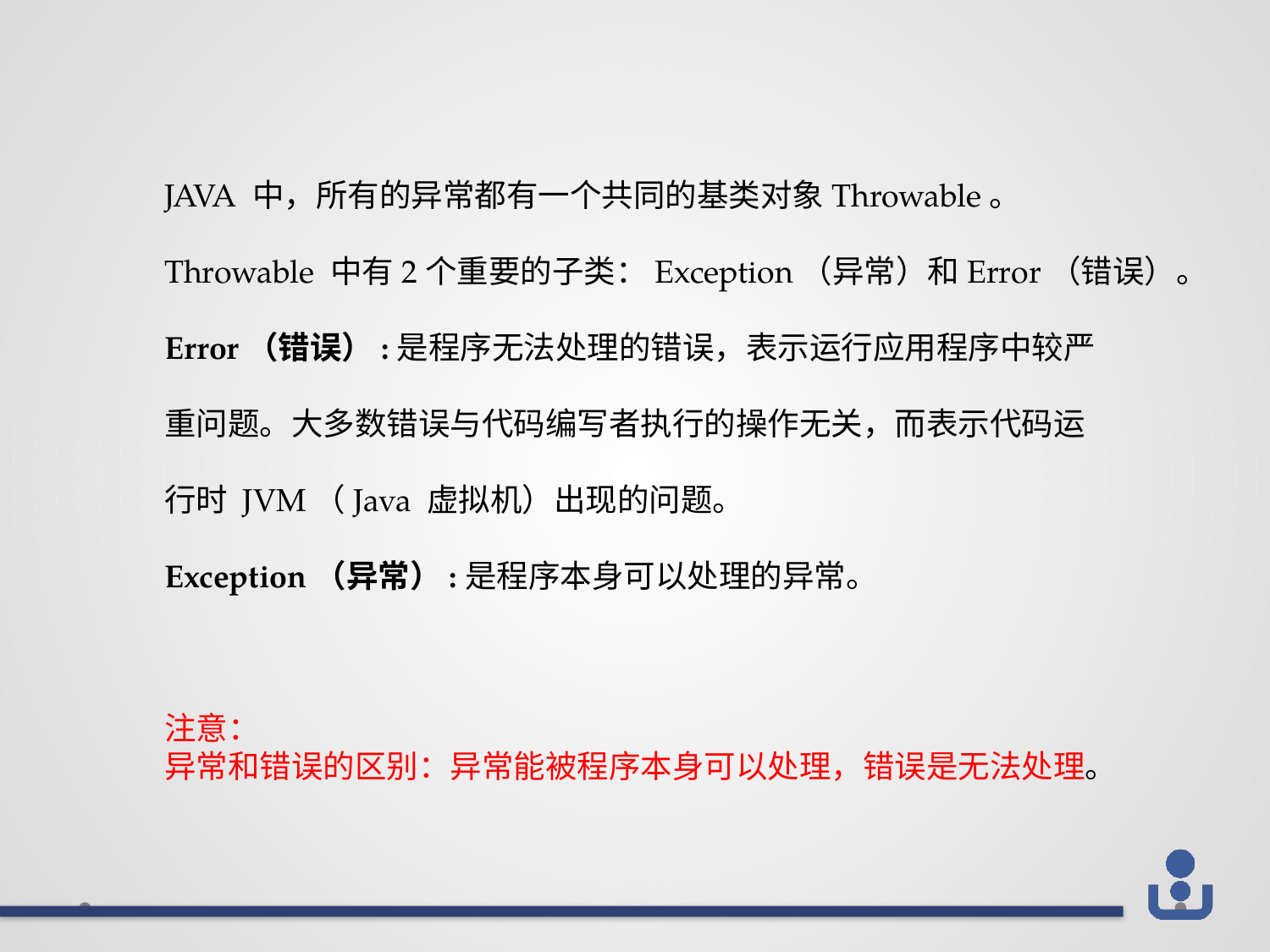

JAVA 中，所有的异常都有一个共同的基类对象Throwable。

Throwable 中有2个重要的子类：Exception（异常）和Error（错误）。

Error（错误）:是程序无法处理的错误，表示运行应用程序中较严

重问题。大多数错误与代码编写者执行的操作无关，而表示代码运

行时 JVM（Java 虚拟机）出现的问题。

Exception（异常）:是程序本身可以处理的异常。

注意：
异常和错误的区别：异常能被程序本身可以处理，错误是无法处理。